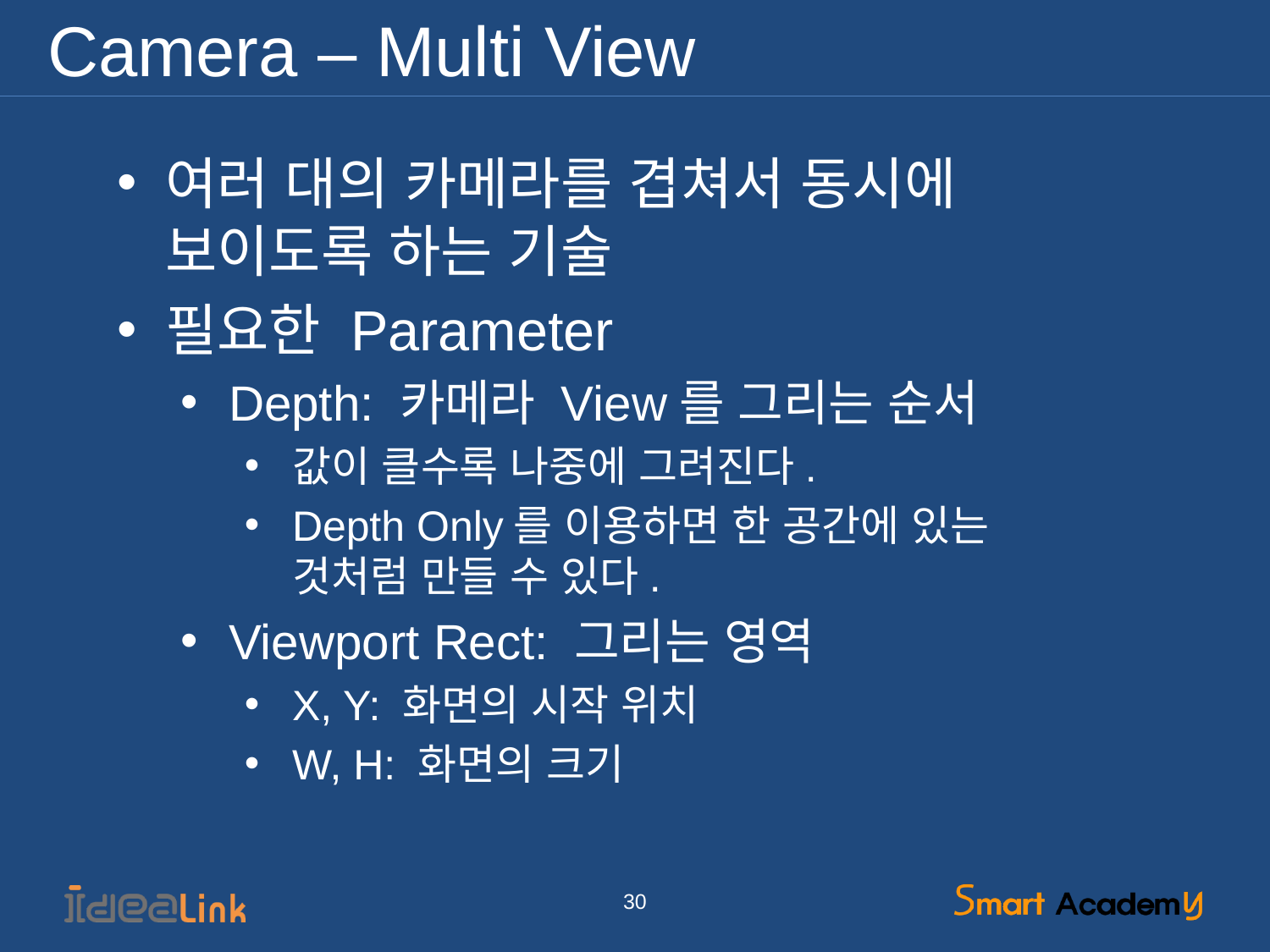

# Camera – Multi View
여러 대의 카메라를 겹쳐서 동시에 보이도록 하는 기술
필요한 Parameter
Depth: 카메라 View를 그리는 순서
값이 클수록 나중에 그려진다.
Depth Only를 이용하면 한 공간에 있는 것처럼 만들 수 있다.
Viewport Rect: 그리는 영역
X, Y: 화면의 시작 위치
W, H: 화면의 크기

30